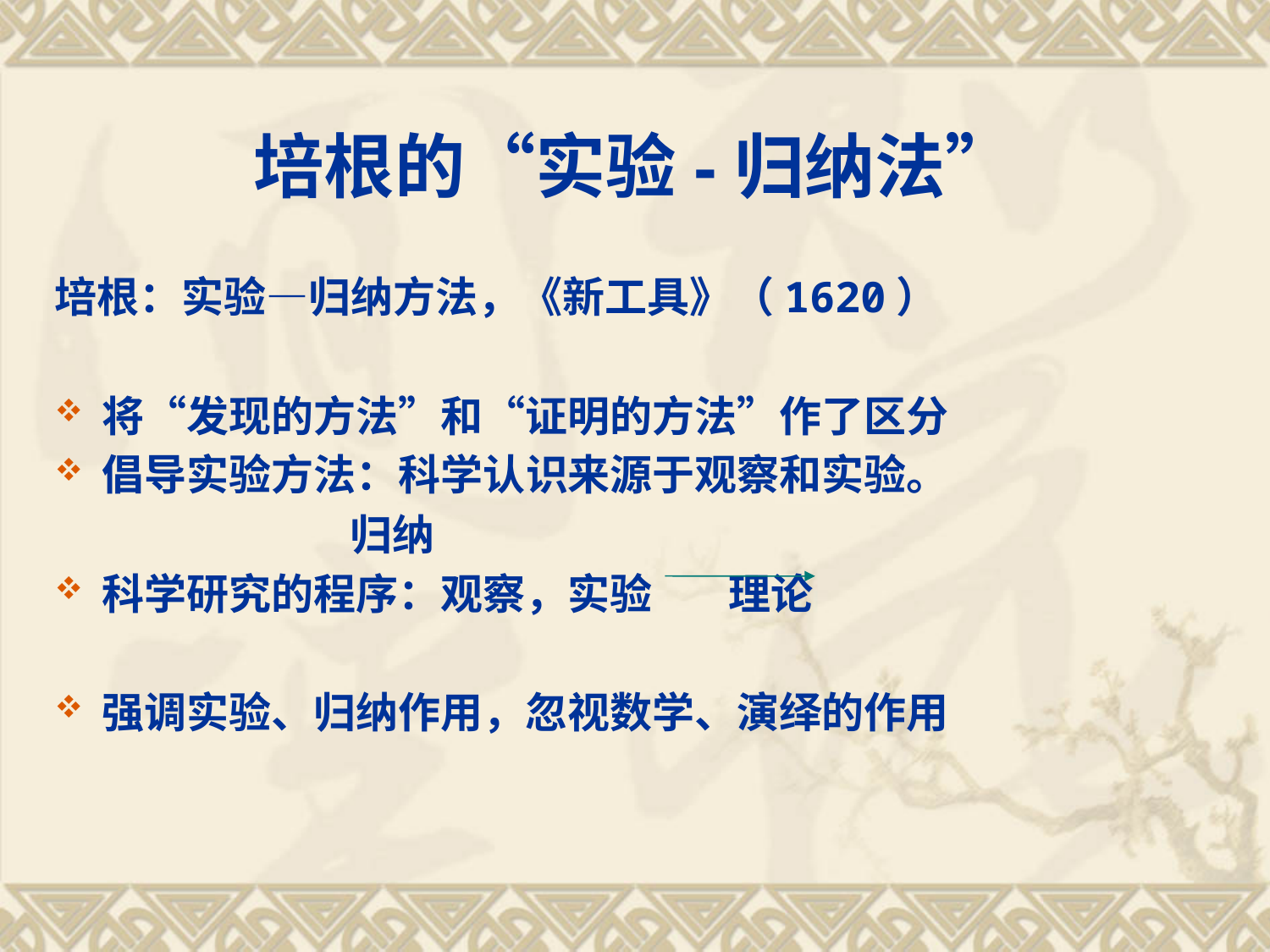

# 培根的“实验-归纳法”
培根：实验—归纳方法，《新工具》（1620）

将“发现的方法”和“证明的方法”作了区分
倡导实验方法：科学认识来源于观察和实验。
                              归纳
科学研究的程序：观察，实验        理论

强调实验、归纳作用，忽视数学、演绎的作用